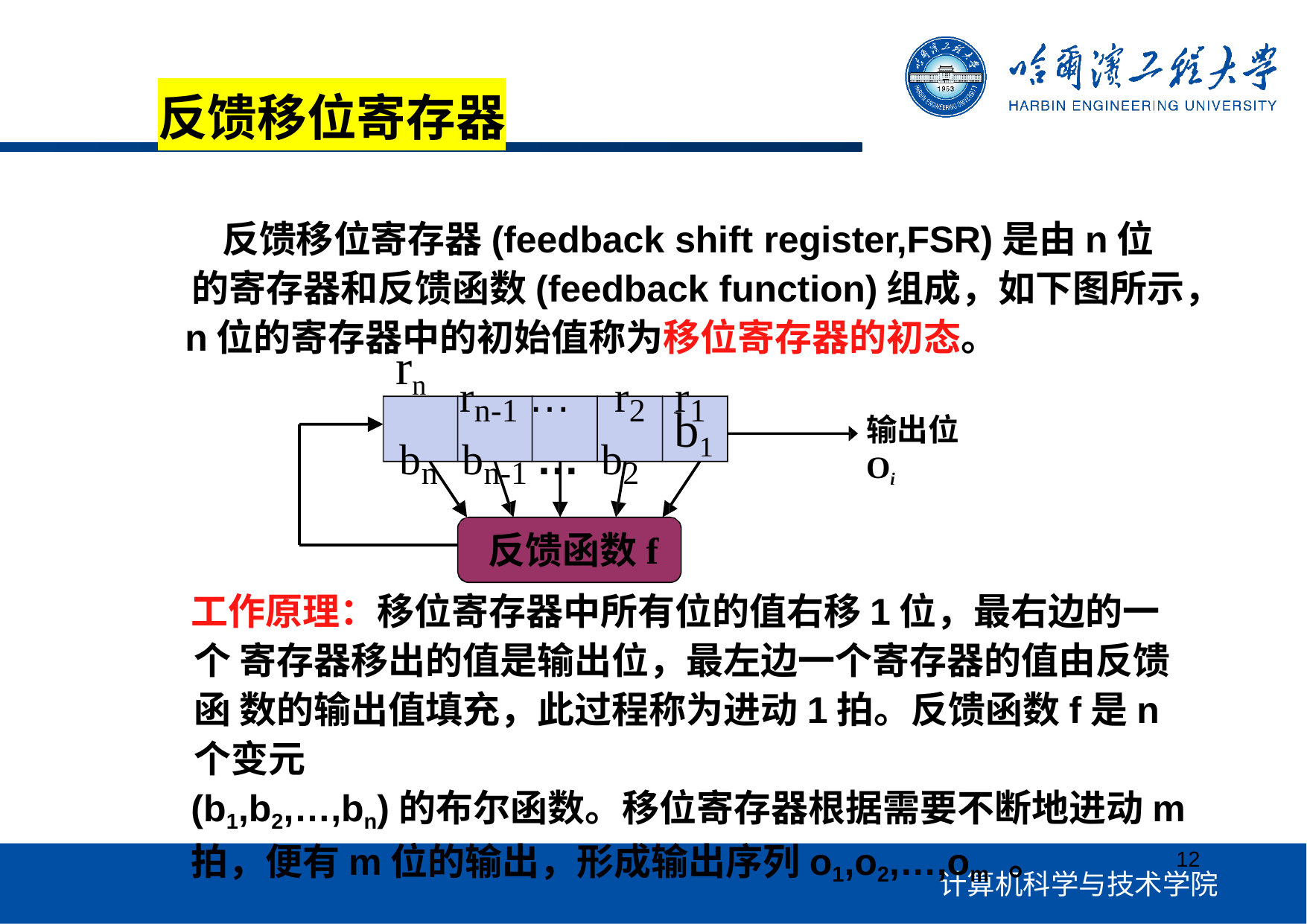

反馈移位寄存器
反馈移位寄存器(feedback shift register,FSR)是由n位
的寄存器和反馈函数(feedback function)组成，如下图所示，
n位的寄存器中的初始值称为移位寄存器的初态。
rn
rn-1 …	r2	r1

b1

bn	bn-1 … b2
输出位Oi

反馈函数f
工作原理：移位寄存器中所有位的值右移1位，最右边的一个 寄存器移出的值是输出位，最左边一个寄存器的值由反馈函 数的输出值填充，此过程称为进动1拍。反馈函数f是n个变元
(b1,b2,…,bn)的布尔函数。移位寄存器根据需要不断地进动m
拍，便有m位的输出，形成输出序列o1,o2,…,om 。

12